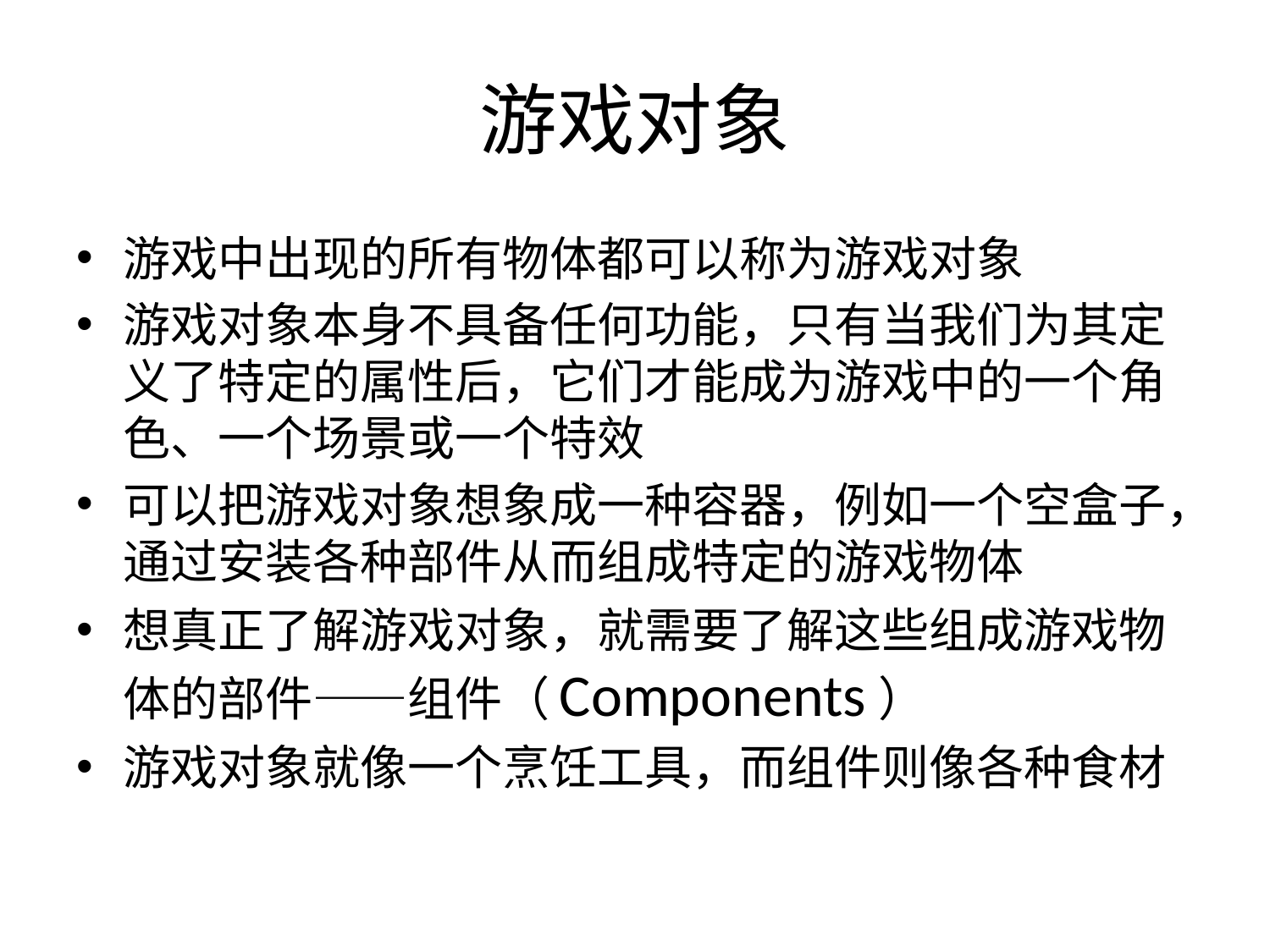

# 游戏对象
游戏中出现的所有物体都可以称为游戏对象
游戏对象本身不具备任何功能，只有当我们为其定义了特定的属性后，它们才能成为游戏中的一个角色、一个场景或一个特效
可以把游戏对象想象成一种容器，例如一个空盒子，通过安装各种部件从而组成特定的游戏物体
想真正了解游戏对象，就需要了解这些组成游戏物体的部件——组件（Components）
游戏对象就像一个烹饪工具，而组件则像各种食材